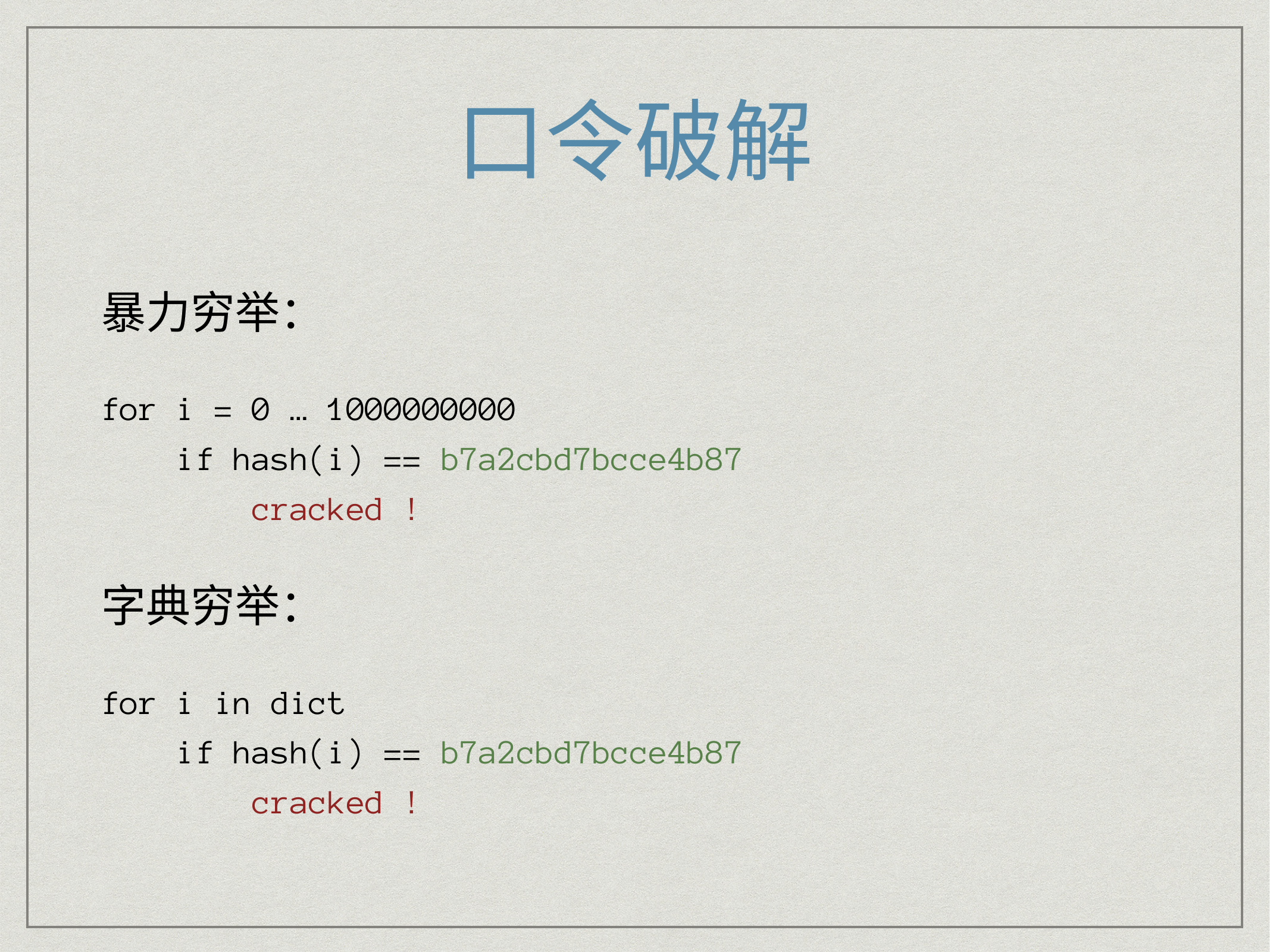

# 口令破解
暴力穷举：
for i = 0 … 1000000000
    if hash(i) == b7a2cbd7bcce4b87
        cracked !
字典穷举：
for i in dict
    if hash(i) == b7a2cbd7bcce4b87
        cracked !